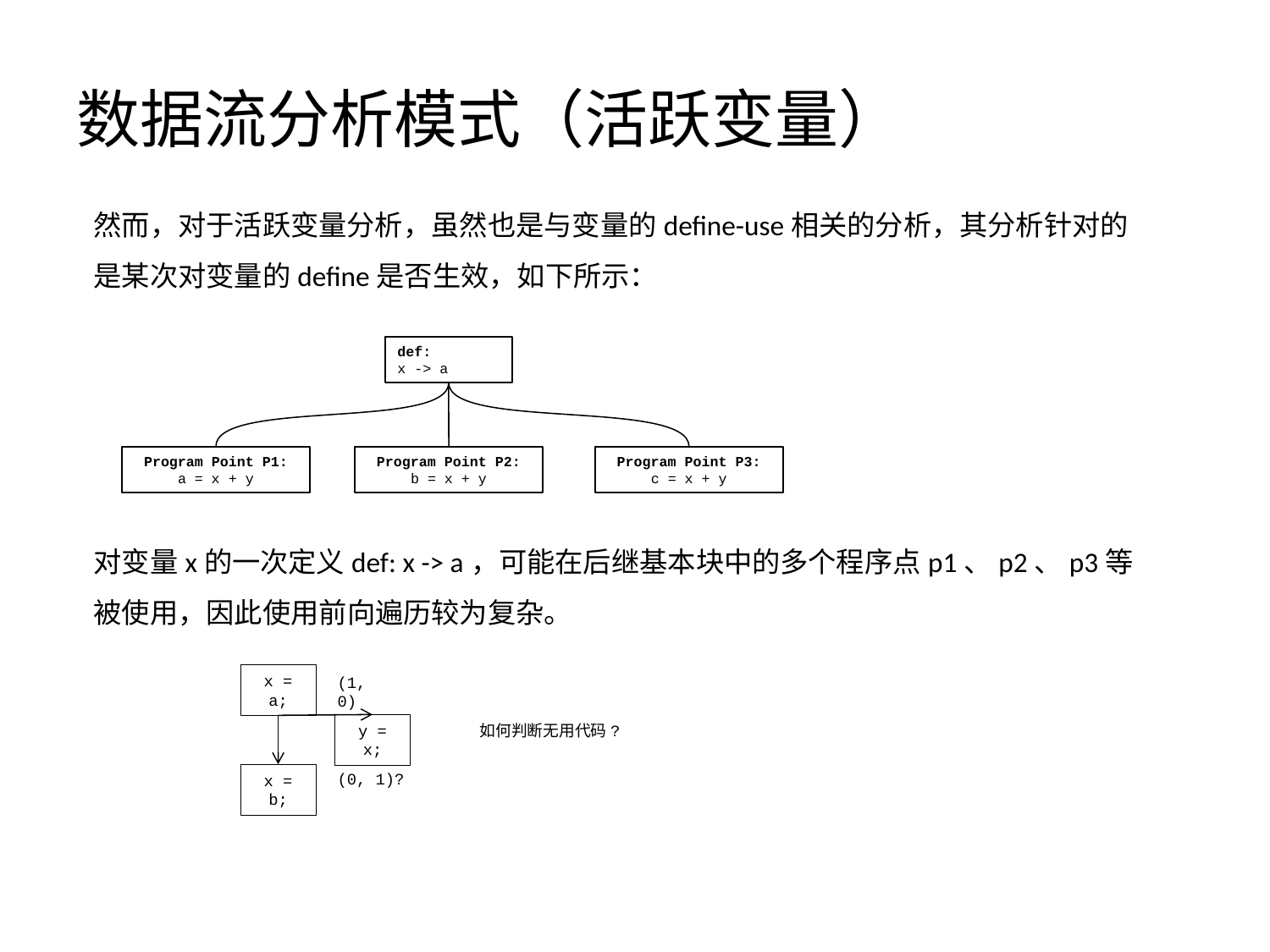

# 数据流分析模式（活跃变量）

然而，对于活跃变量分析，虽然也是与变量的define-use相关的分析，其分析针对的是某次对变量的define是否生效，如下所示：
def:
x -> a
Program Point P1:
a = x + y
Program Point P2:
b = x + y
Program Point P3:
c = x + y
对变量x的一次定义def: x -> a，可能在后继基本块中的多个程序点p1、p2、p3等被使用，因此使用前向遍历较为复杂。

x = a;
(1, 0)
y = x;
如何判断无用代码?
(0, 1)?
x = b;